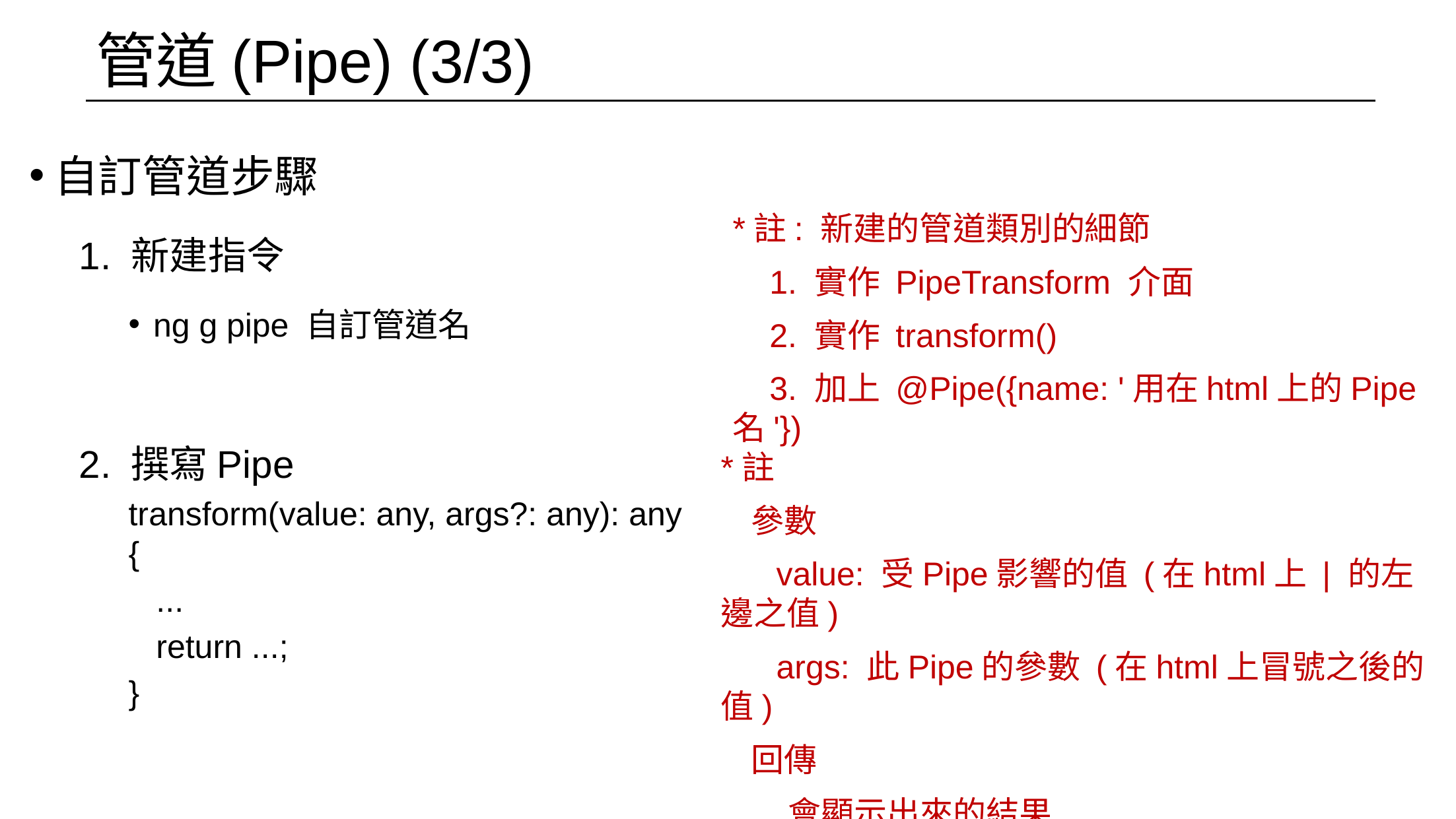

# 管道(Pipe) (3/3)
自訂管道步驟
1. 新建指令
ng g pipe 自訂管道名

2. 撰寫Pipe
transform(value: any, args?: any): any {
   ...
   return ...;
}
*註: 新建的管道類別的細節
    1. 實作 PipeTransform 介面
    2. 實作 transform()
    3. 加上 @Pipe({name: '用在html上的Pipe名'})

*註
   參數
      value: 受Pipe影響的值 (在html上 | 的左邊之值)
      args: 此Pipe的參數 (在html上冒號之後的值)
   回傳
        會顯示出來的結果